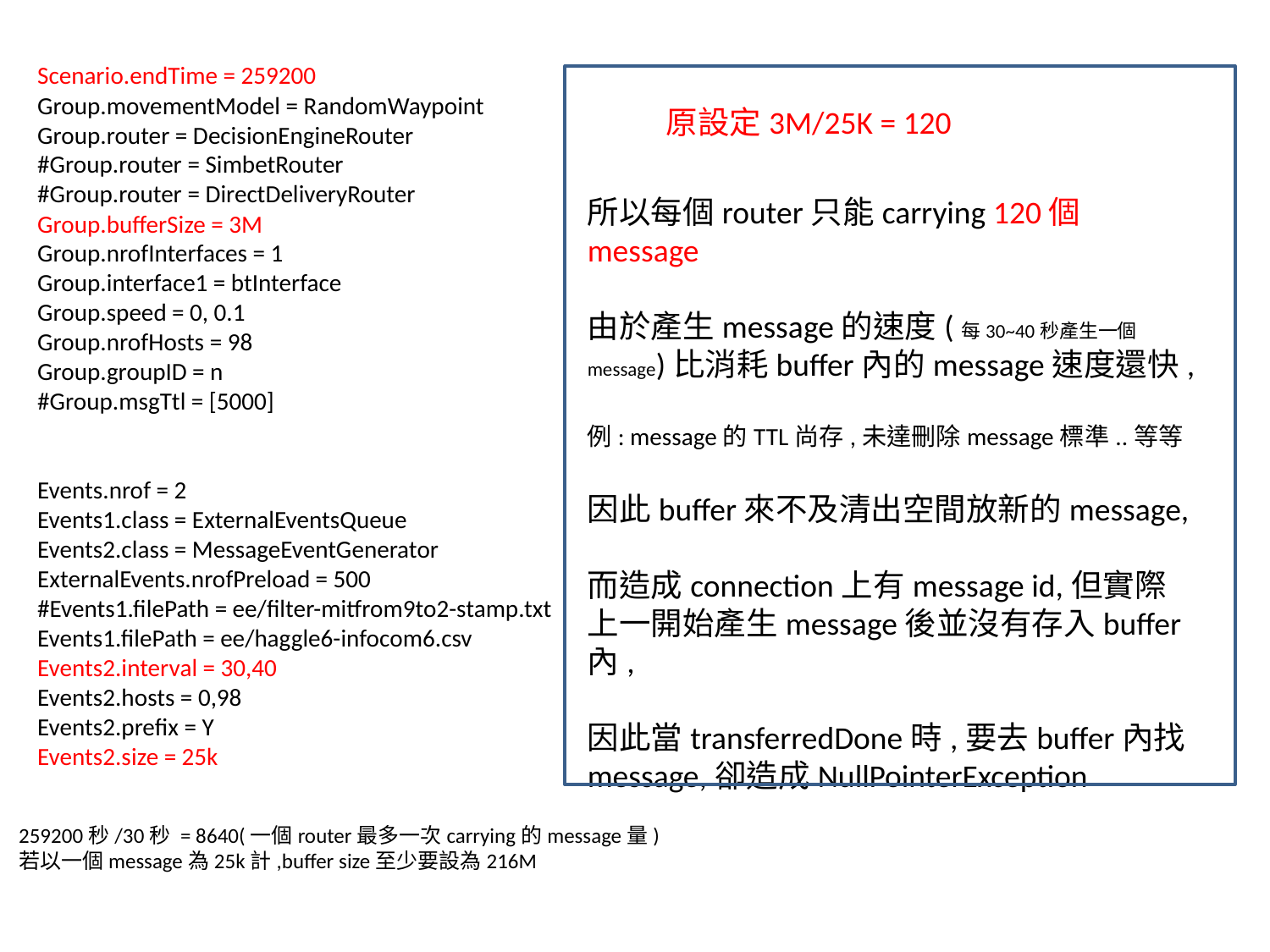

Scenario.endTime = 259200
Group.movementModel = RandomWaypoint
Group.router = DecisionEngineRouter
#Group.router = SimbetRouter
#Group.router = DirectDeliveryRouter
Group.bufferSize = 3M
Group.nrofInterfaces = 1
Group.interface1 = btInterface
Group.speed = 0, 0.1
Group.nrofHosts = 98
Group.groupID = n
#Group.msgTtl = [5000]

Events.nrof = 2
Events1.class = ExternalEventsQueue
Events2.class = MessageEventGenerator
ExternalEvents.nrofPreload = 500
#Events1.filePath = ee/filter-mitfrom9to2-stamp.txt
Events1.filePath = ee/haggle6-infocom6.csv
Events2.interval = 30,40
Events2.hosts = 0,98
Events2.prefix = Y
Events2.size = 25k

原設定3M/25K = 120
所以每個router只能carrying 120個message

由於產生message的速度(每30~40秒產生一個message)比消耗buffer內的message速度還快,

例: message的TTL尚存,未達刪除message標準..等等

因此buffer來不及清出空間放新的message,

而造成connection上有message id,但實際上一開始產生message後並沒有存入buffer內,

因此當transferredDone時,要去buffer內找message,卻造成NullPointerException
259200秒/30秒 = 8640(一個router最多一次carrying的message量)
若以一個message為25k計,buffer size至少要設為216M